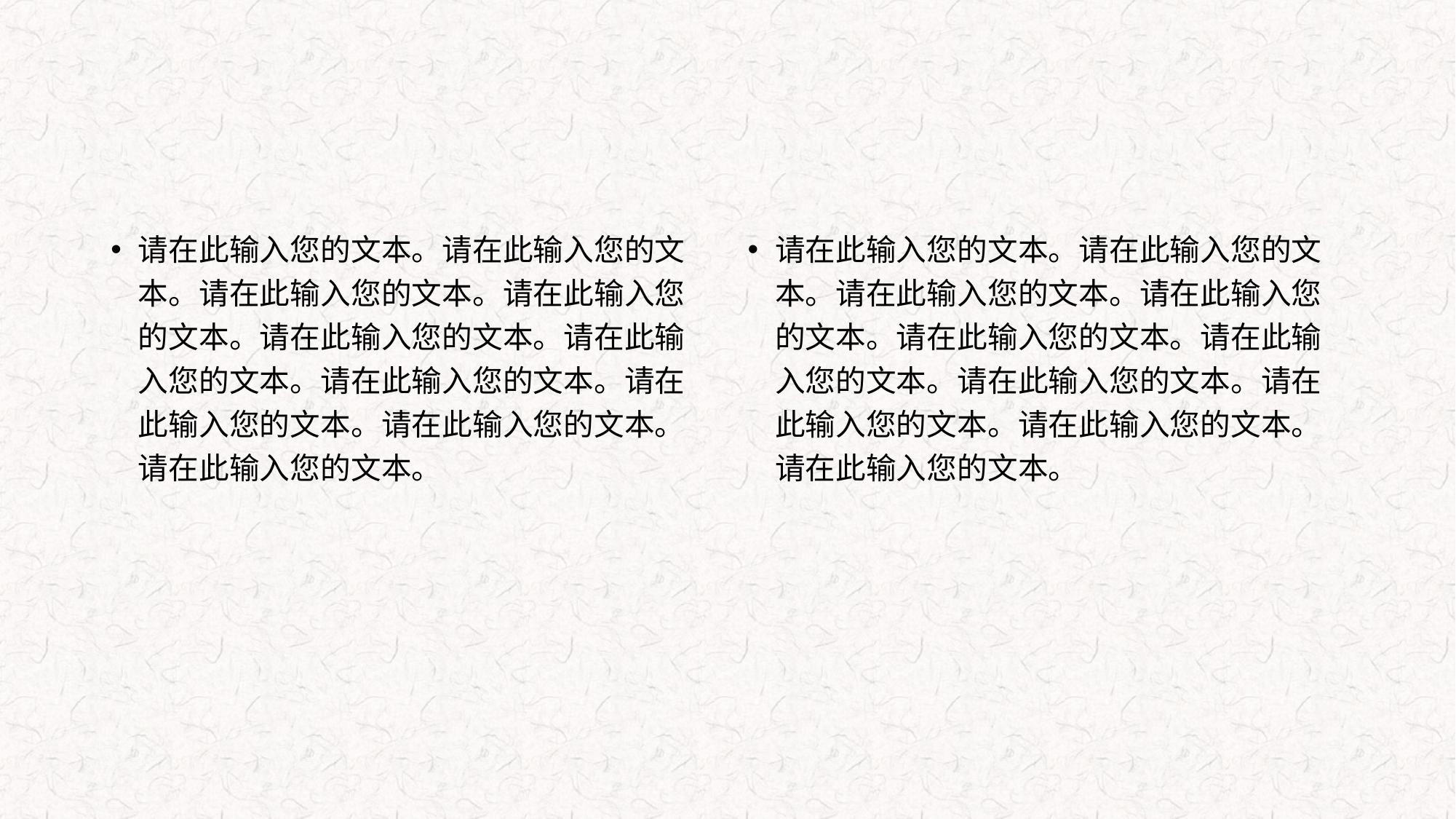

#
请在此输入您的文本。请在此输入您的文本。请在此输入您的文本。请在此输入您的文本。请在此输入您的文本。请在此输入您的文本。请在此输入您的文本。请在此输入您的文本。请在此输入您的文本。请在此输入您的文本。
请在此输入您的文本。请在此输入您的文本。请在此输入您的文本。请在此输入您的文本。请在此输入您的文本。请在此输入您的文本。请在此输入您的文本。请在此输入您的文本。请在此输入您的文本。请在此输入您的文本。